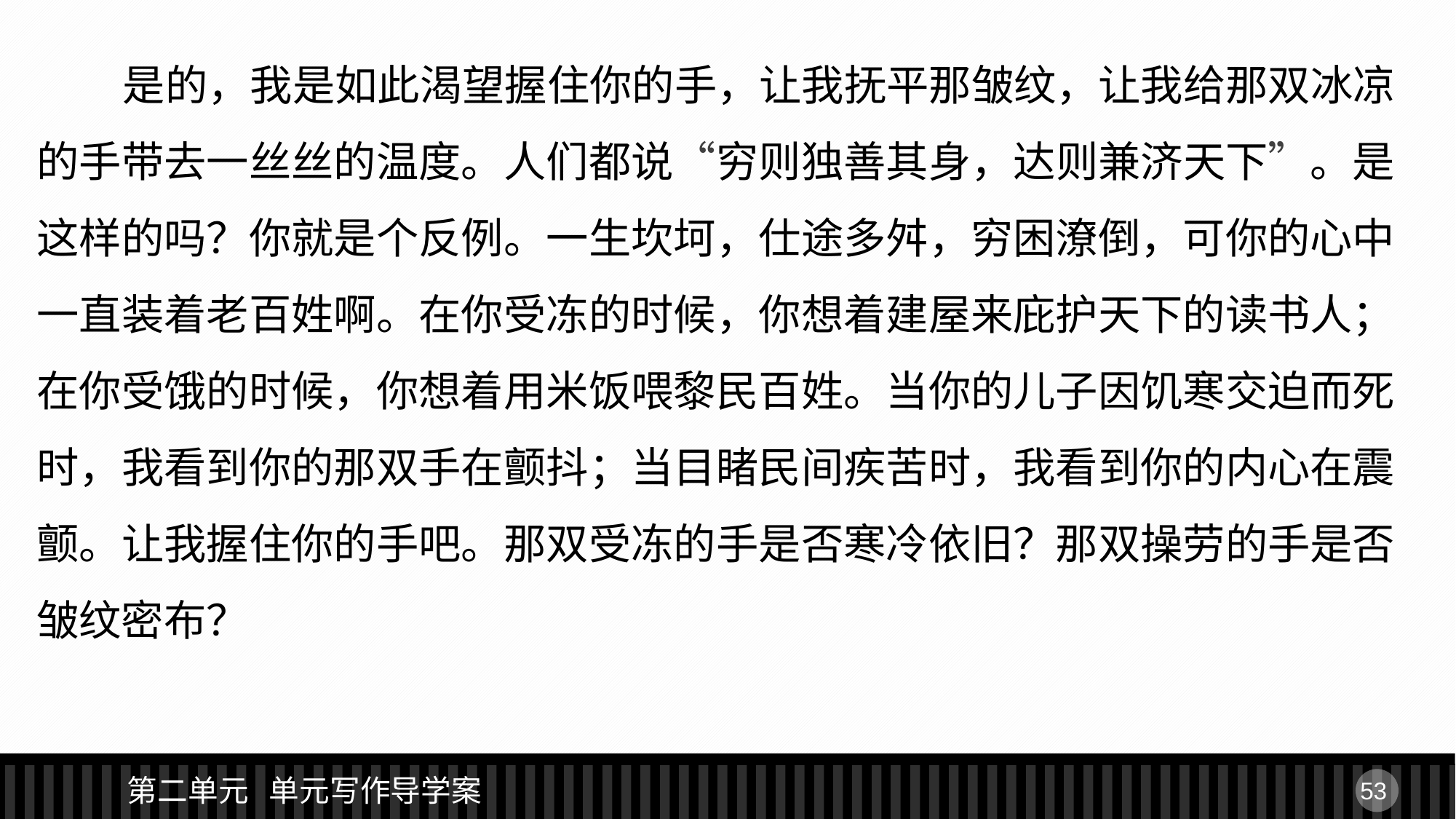

是的，我是如此渴望握住你的手，让我抚平那皱纹，让我给那双冰凉的手带去一丝丝的温度。人们都说“穷则独善其身，达则兼济天下”。是这样的吗？你就是个反例。一生坎坷，仕途多舛，穷困潦倒，可你的心中一直装着老百姓啊。在你受冻的时候，你想着建屋来庇护天下的读书人；在你受饿的时候，你想着用米饭喂黎民百姓。当你的儿子因饥寒交迫而死时，我看到你的那双手在颤抖；当目睹民间疾苦时，我看到你的内心在震颤。让我握住你的手吧。那双受冻的手是否寒冷依旧？那双操劳的手是否皱纹密布？